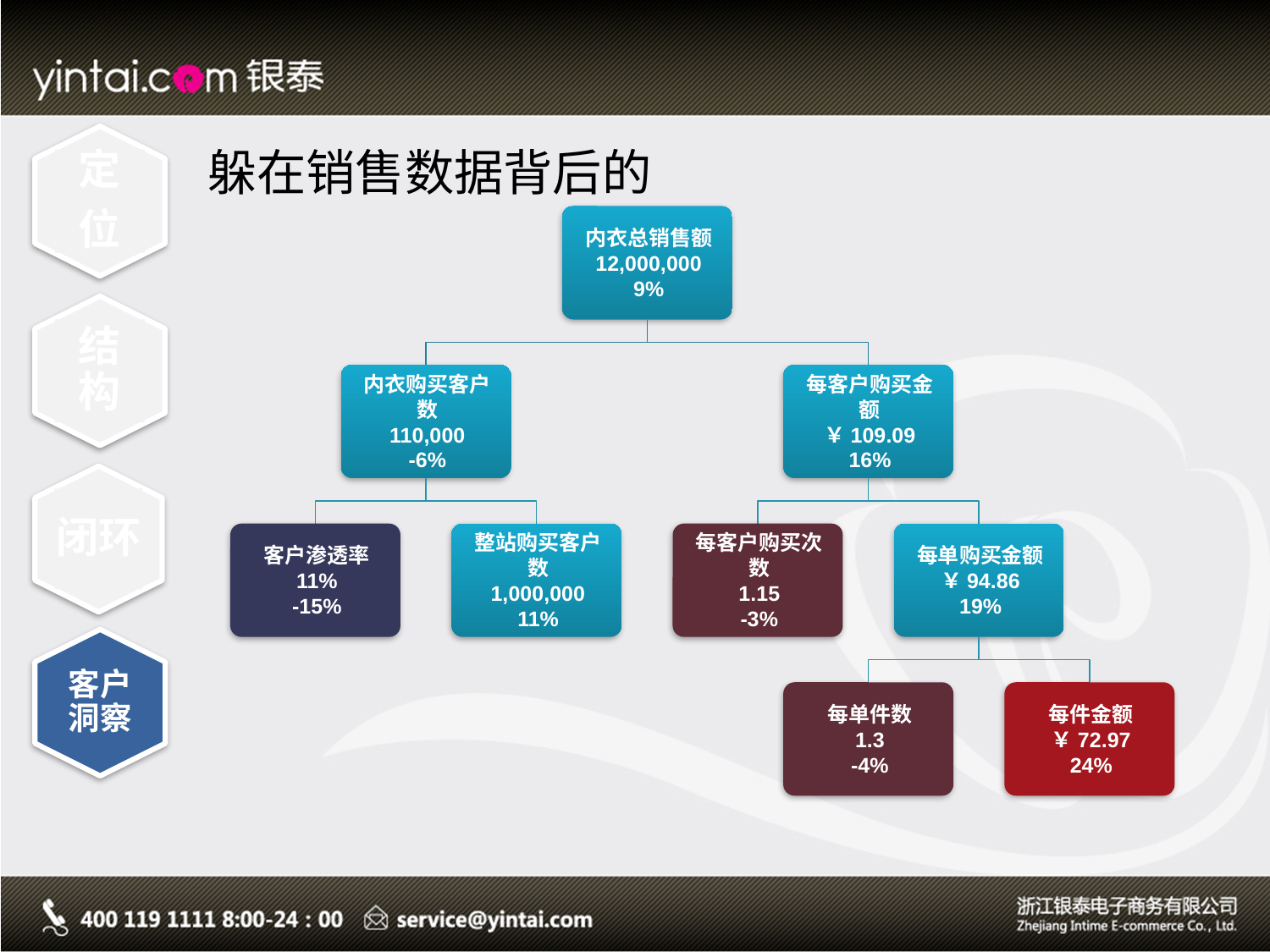

躲在销售数据背后的

定
位
内衣总销售额
12,000,000
9%
内衣购买客户数
110,000
-6%
客户渗透率
11%
-15%
整站购买客户数
1,000,000
11%
每客户购买金额
￥109.09
16%
每客户购买次数
1.15
-3%
每单购买金额
￥94.86
19%
每单件数
1.3
-4%
每件金额
￥72.97
24%

结构

闭环

客户洞察